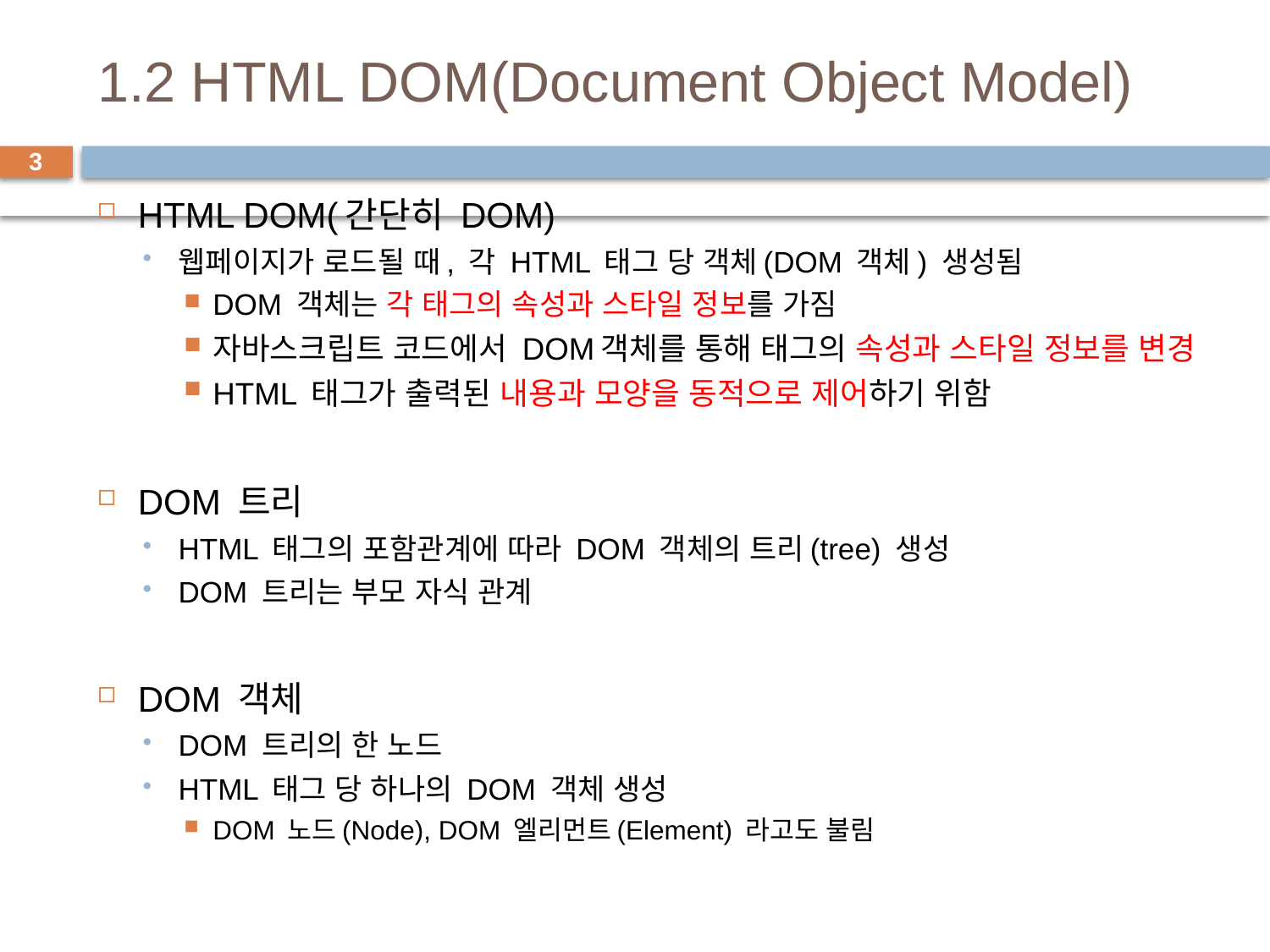

# 1.2 HTML DOM(Document Object Model)
3
HTML DOM(간단히 DOM)
웹페이지가 로드될 때, 각 HTML 태그 당 객체(DOM 객체) 생성됨
DOM 객체는 각 태그의 속성과 스타일 정보를 가짐
자바스크립트 코드에서 DOM객체를 통해 태그의 속성과 스타일 정보를 변경
HTML 태그가 출력된 내용과 모양을 동적으로 제어하기 위함

DOM 트리
HTML 태그의 포함관계에 따라 DOM 객체의 트리(tree) 생성
DOM 트리는 부모 자식 관계

DOM 객체
DOM 트리의 한 노드
HTML 태그 당 하나의 DOM 객체 생성
DOM 노드(Node), DOM 엘리먼트(Element) 라고도 불림